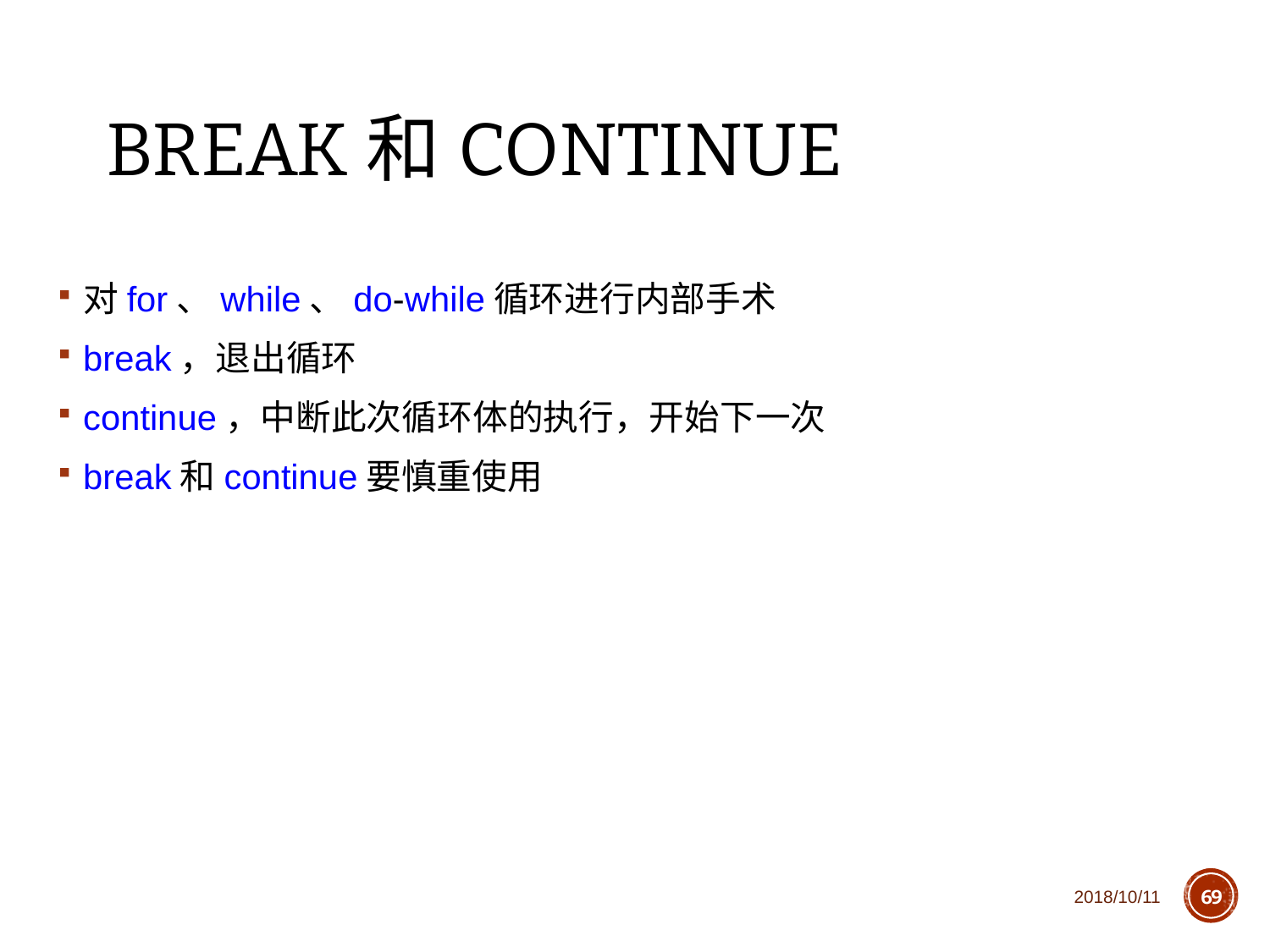

# break和continue
对for、while、do-while循环进行内部手术
break，退出循环
continue，中断此次循环体的执行，开始下一次
break和continue要慎重使用
2018/10/11
69